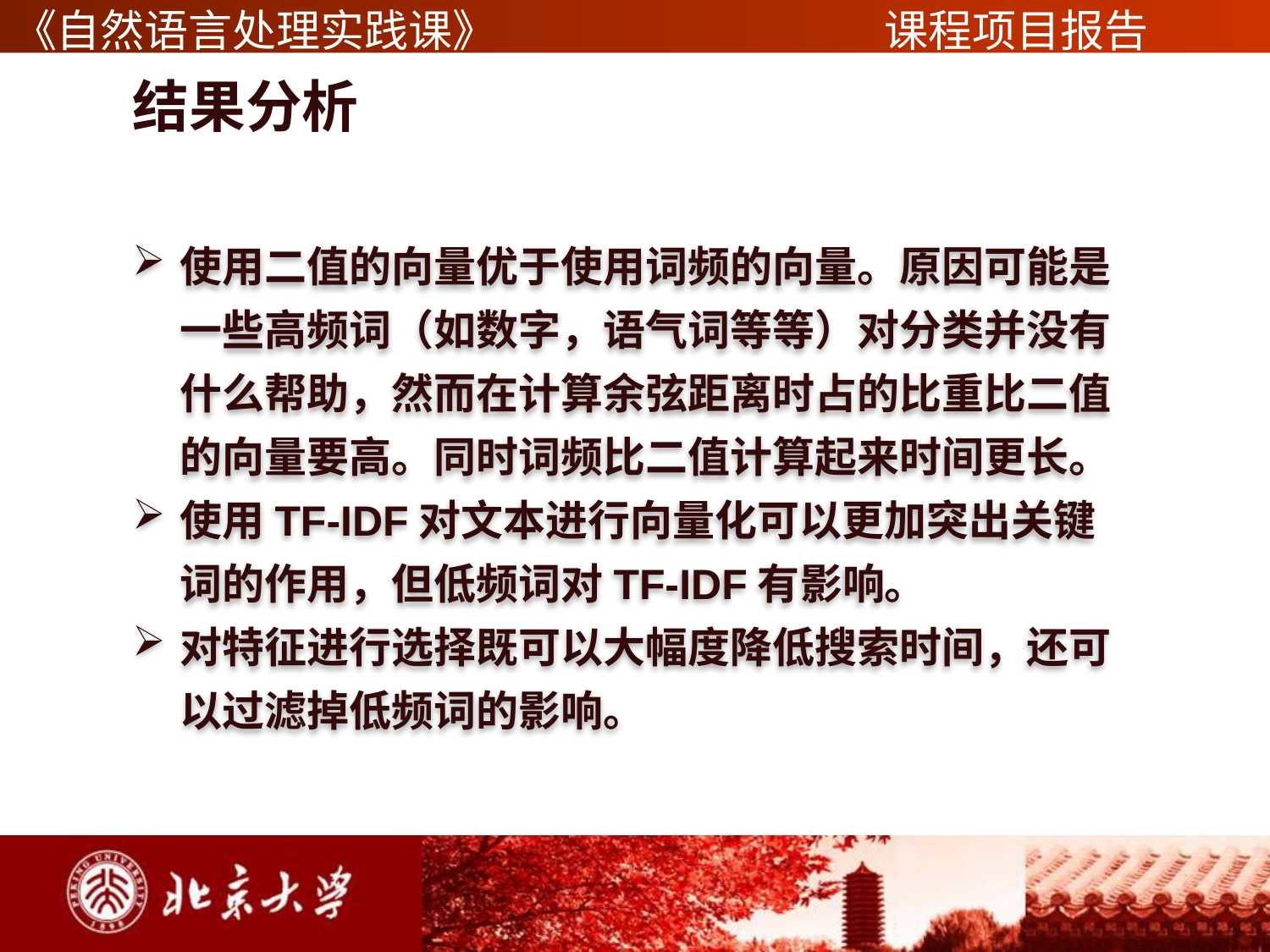

# 结果分析
使用二值的向量优于使用词频的向量。原因可能是一些高频词（如数字，语气词等等）对分类并没有什么帮助，然而在计算余弦距离时占的比重比二值的向量要高。同时词频比二值计算起来时间更长。
使用TF-IDF对文本进行向量化可以更加突出关键词的作用，但低频词对TF-IDF有影响。
对特征进行选择既可以大幅度降低搜索时间，还可以过滤掉低频词的影响。